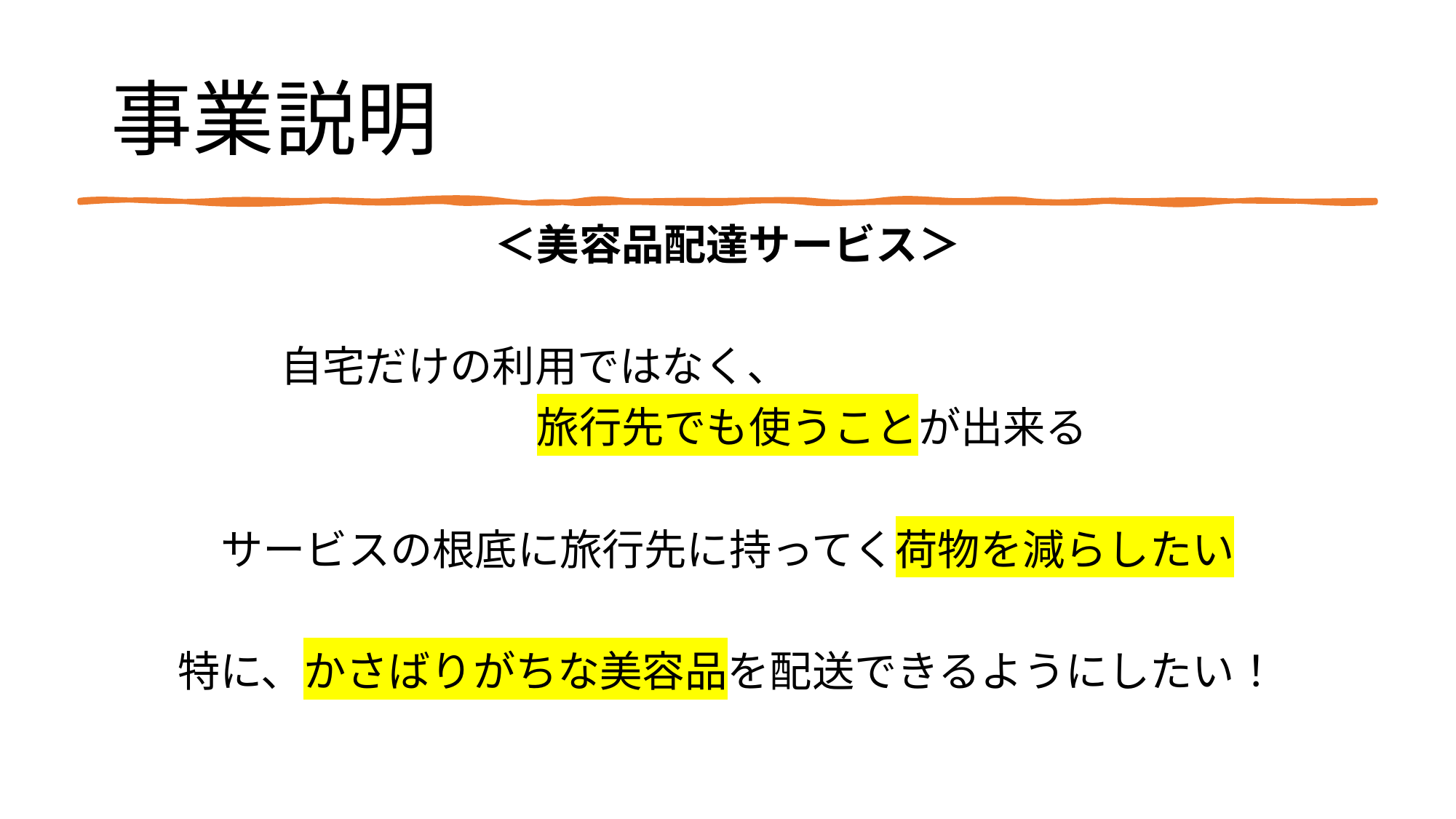

# 事業説明

＜美容品配達サービス＞

　　　　自宅だけの利用ではなく、
　　　　旅行先でも使うことが出来る

サービスの根底に旅行先に持ってく荷物を減らしたい

特に、かさばりがちな美容品を配送できるようにしたい！